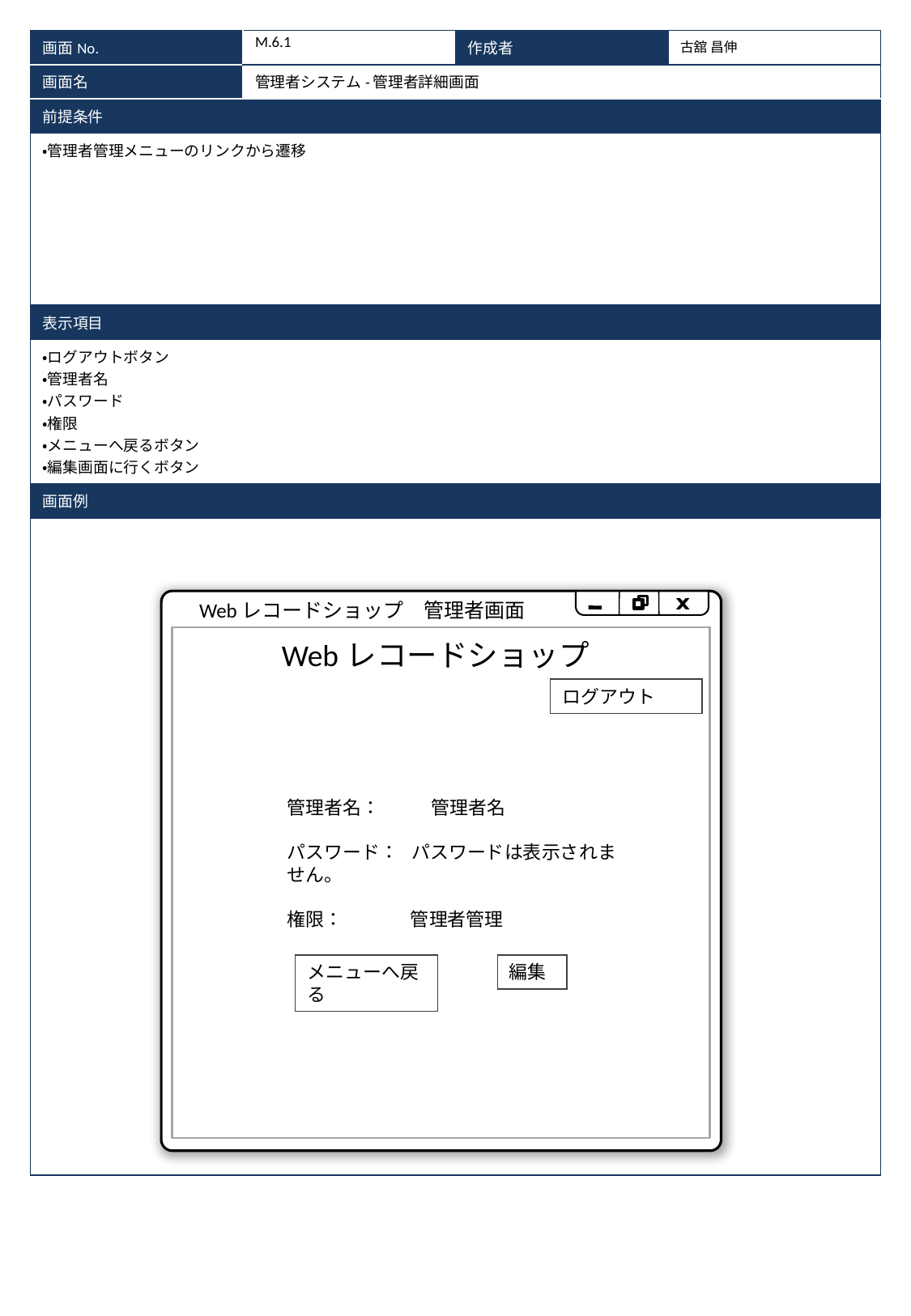

| 画面No. | M.6.1 | 作成者 | 古舘 昌伸 |
| --- | --- | --- | --- |
| 画面名 | 管理者システム-管理者詳細画面 |  |  |
| 前提条件 |  |  |  |
| ・管理者管理メニューのリンクから遷移 |  |  |  |
| 表示項目 |  |  |  |
| ・ログアウトボタン ・管理者名 ・パスワード ・権限 ・メニューへ戻るボタン ・編集画面に行くボタン |  |  |  |
| 画面例 |  |  |  |
|  |  |  |  |

Webレコードショップ　管理者画面

Webレコードショップ
ログアウト
管理者名：            管理者名

パスワード：   パスワードは表示されません。

権限：                管理者管理

メニューへ戻る
編集